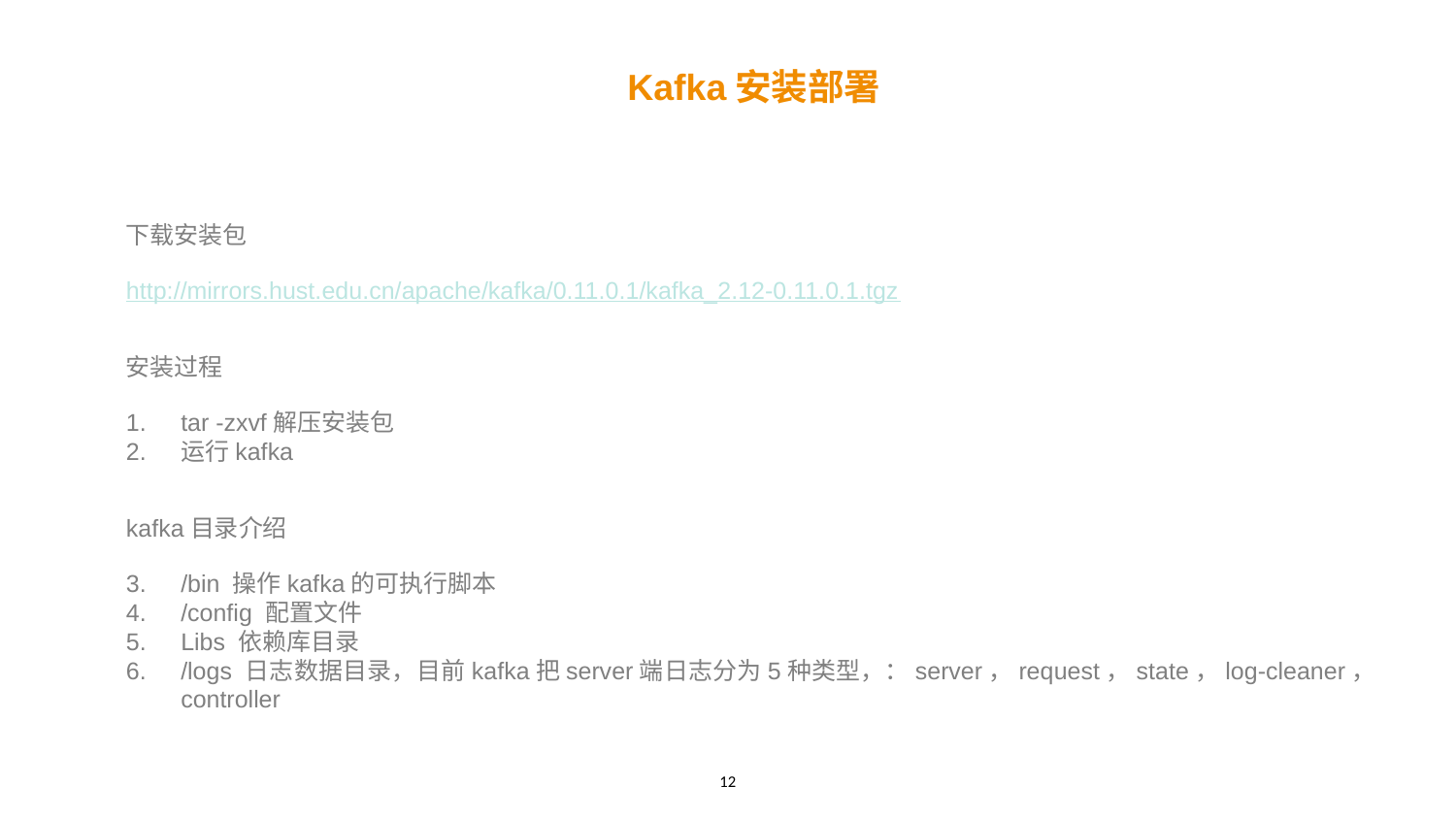

Kafka安装部署
下载安装包
http://mirrors.hust.edu.cn/apache/kafka/0.11.0.1/kafka_2.12-0.11.0.1.tgz
安装过程
tar -zxvf解压安装包
运行kafka
kafka目录介绍
/bin 操作kafka的可执行脚本
/config 配置文件
Libs 依赖库目录
/logs 日志数据目录，目前kafka把server端日志分为5种类型，：server，request，state，log-cleaner，controller